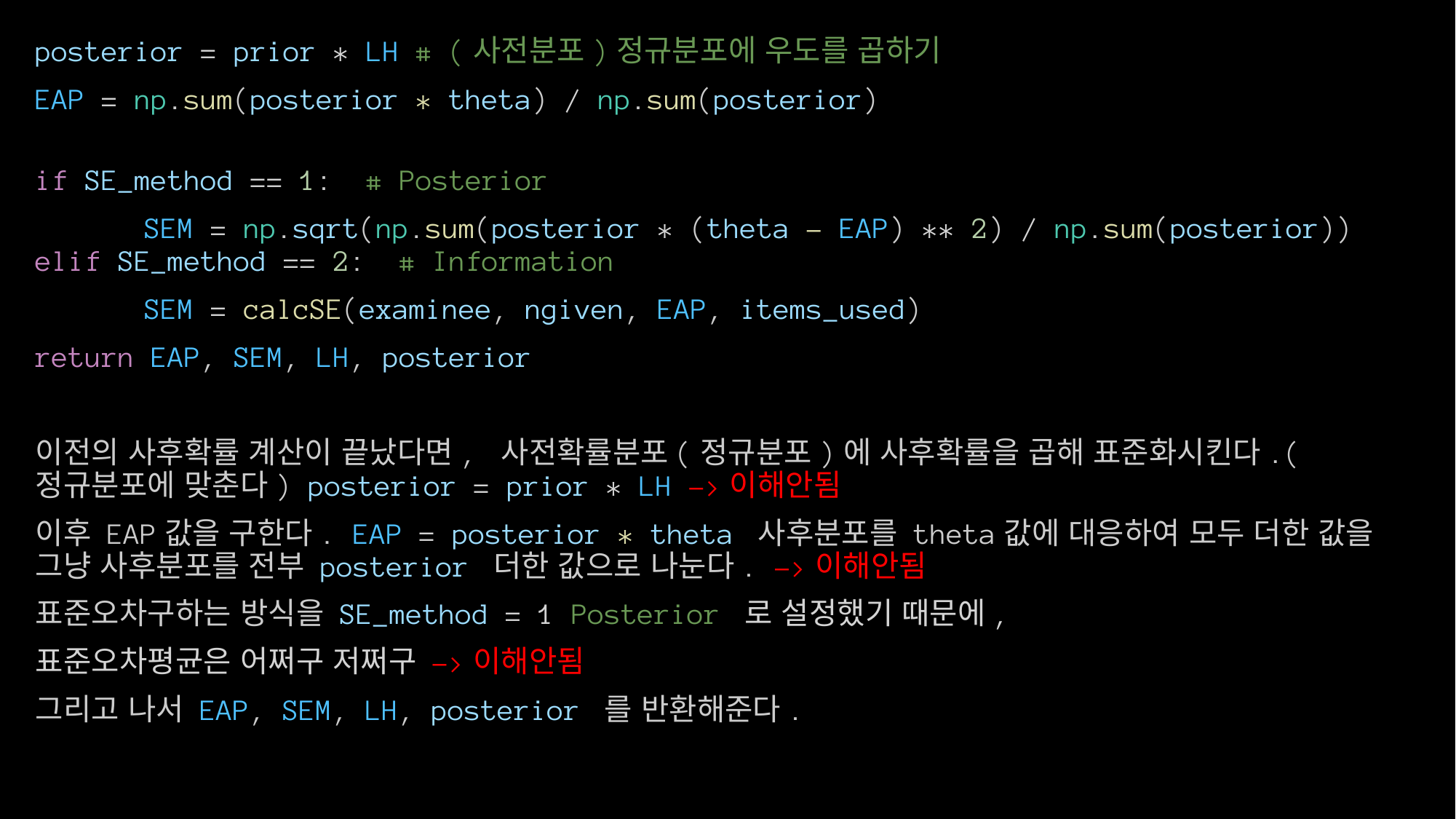

posterior = prior * LH # (사전분포)정규분포에 우도를 곱하기
EAP = np.sum(posterior * theta) / np.sum(posterior)
if SE_method == 1:  # Posterior
	SEM = np.sqrt(np.sum(posterior * (theta - EAP) ** 2) / np.sum(posterior))
elif SE_method == 2:  # Information
	SEM = calcSE(examinee, ngiven, EAP, items_used)
return EAP, SEM, LH, posterior

이전의 사후확률 계산이 끝났다면, 사전확률분포(정규분포)에 사후확률을 곱해 표준화시킨다.(정규분포에 맞춘다) posterior = prior * LH ->이해안됨
이후 EAP값을 구한다. EAP = posterior * theta 사후분포를 theta값에 대응하여 모두 더한 값을 그냥 사후분포를 전부 posterior 더한 값으로 나눈다. ->이해안됨
표준오차구하는 방식을 SE_method = 1 Posterior 로 설정했기 때문에,
표준오차평균은 어쩌구 저쩌구 ->이해안됨
그리고 나서 EAP, SEM, LH, posterior 를 반환해준다.